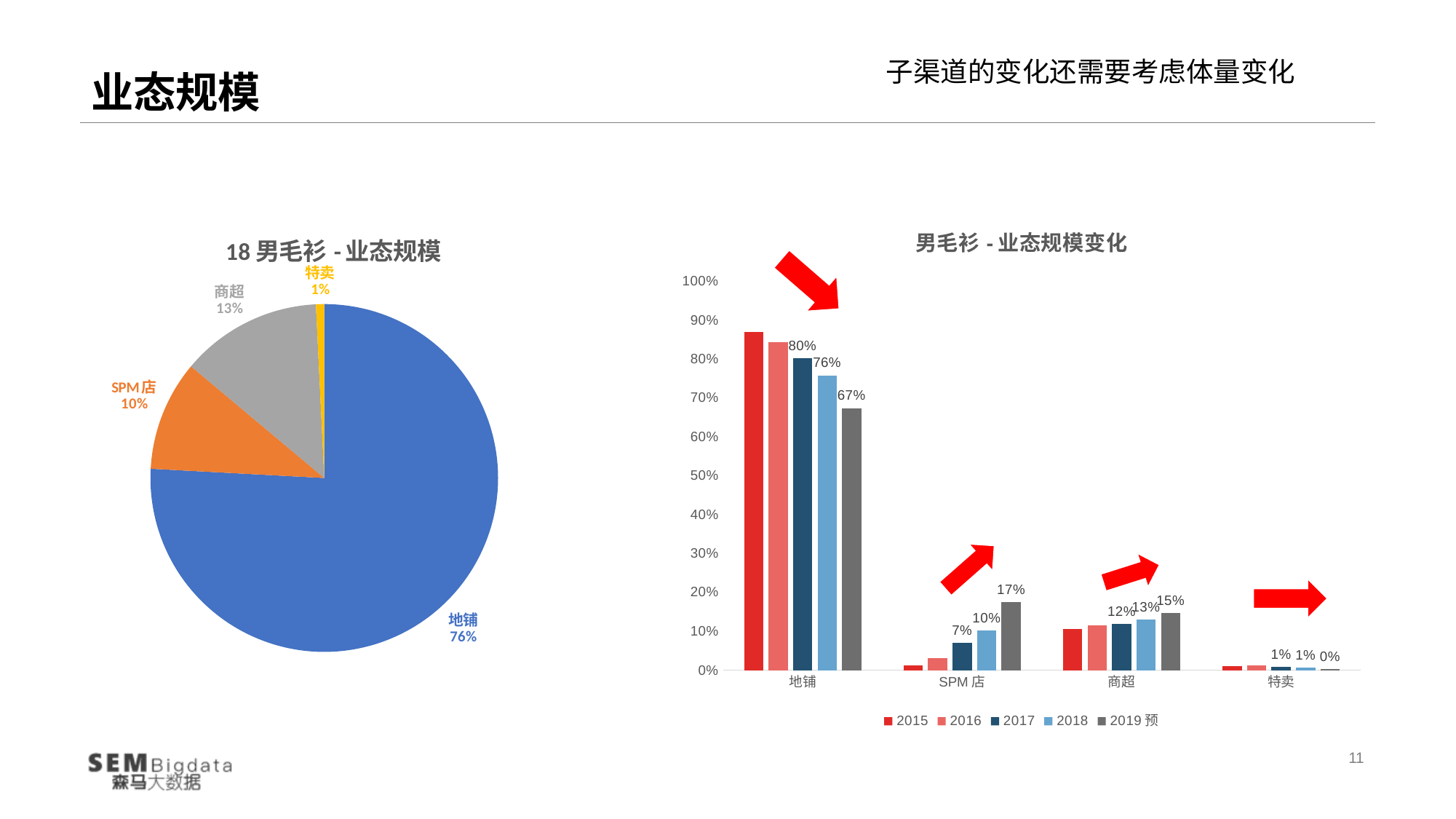

# 业态规模
子渠道的变化还需要考虑体量变化

### Chart: 男毛衫-业态规模变化

| Category | 2015 | 2016 | 2017 | 2018 | 2019预 |
|---|---|---|---|---|---|
| 地铺 | 0.870355823615748 | 0.842764144004118 | 0.803350361187325 | 0.758436401701077 | 0.6741086593980359 |
| SPM店 | 0.0129568004967167 | 0.0302902163441161 | 0.0703656261859236 | 0.102546542392251 | 0.1748028684403859 |
| 商超 | 0.105236272880123 | 0.115264335883254 | 0.118297038018315 | 0.131315662268084 | 0.14736698865291403 |
| 特卖 | 0.0114511030074123 | 0.0116813037685123 | 0.0079869746084358 | 0.00770139363858758 | 0.0037214835086628612 |

### Chart: 18男毛衫-业态规模

| Category |  |
|---|---|
| 地铺 | 0.758436401701077 |
| SPM店 | 0.102546542392251 |
| 商超 | 0.131315662268084 |
| 特卖 | 0.00770139363858758 |
11